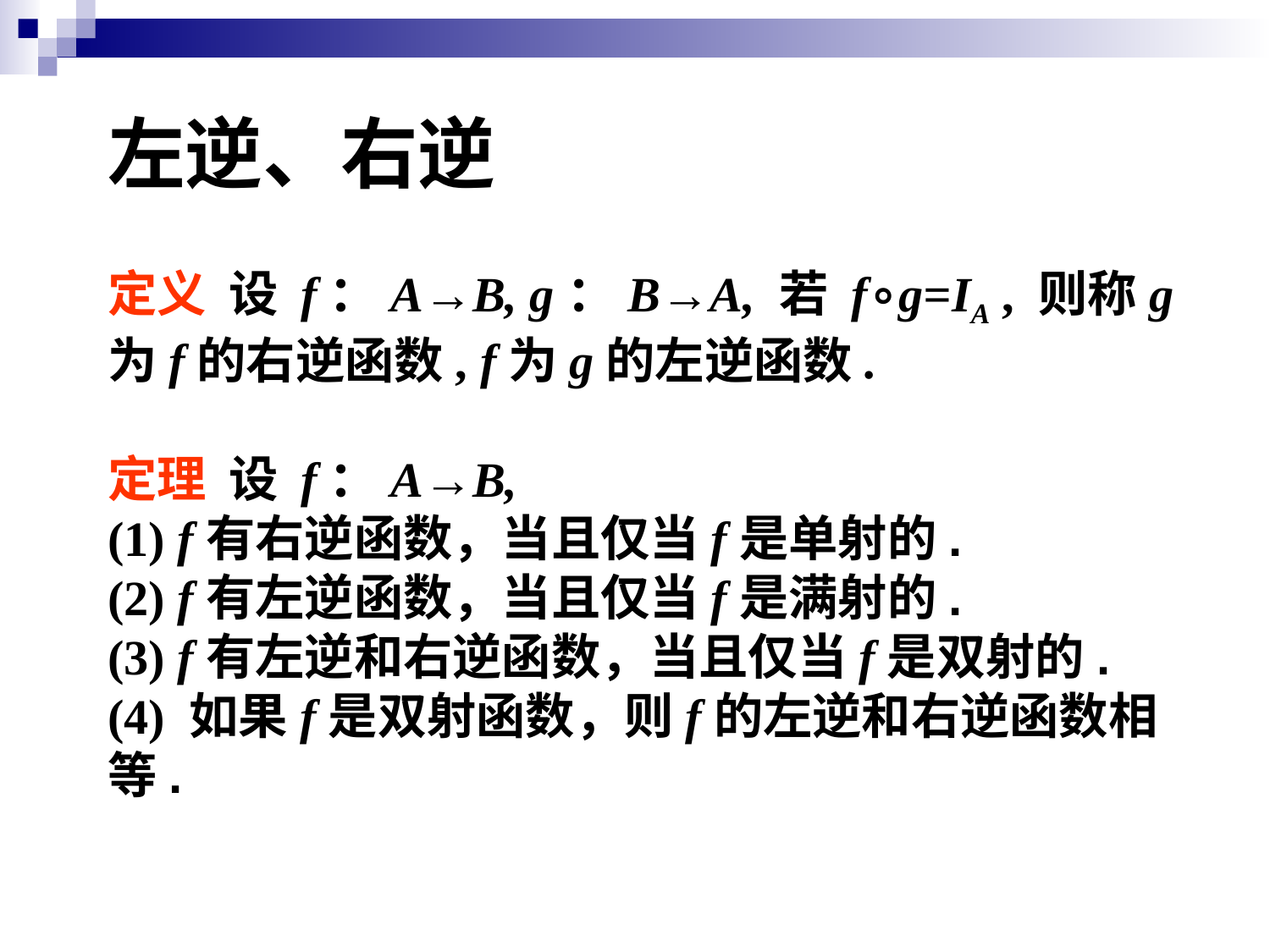

# 左逆、右逆
定义  设 f：A→B, g：B→A, 若 f∘g=IA , 则称g为f的右逆函数, f为g的左逆函数.
定理  设 f：A→B,
(1) f有右逆函数，当且仅当f是单射的.
(2) f有左逆函数，当且仅当f是满射的.
(3) f有左逆和右逆函数，当且仅当f是双射的.
(4) 如果f是双射函数，则f的左逆和右逆函数相等.
26